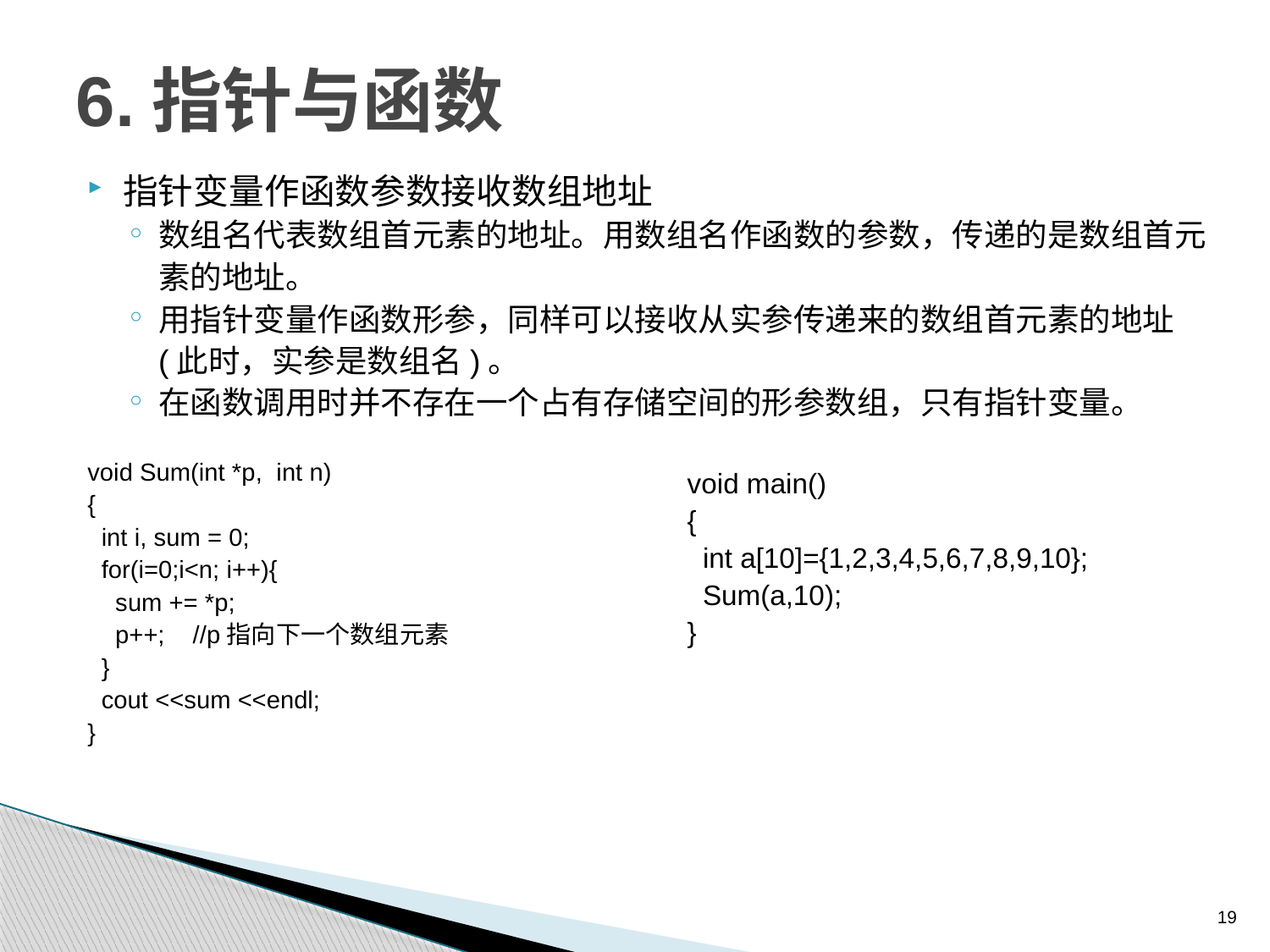

# 6.指针与函数
指针变量作函数参数接收数组地址
数组名代表数组首元素的地址。用数组名作函数的参数，传递的是数组首元素的地址。
用指针变量作函数形参，同样可以接收从实参传递来的数组首元素的地址(此时，实参是数组名)。
在函数调用时并不存在一个占有存储空间的形参数组，只有指针变量。

void Sum(int *p,  int n)
{
  int i, sum = 0;
  for(i=0;i<n; i++){
    sum += *p;
    p++;    //p指向下一个数组元素
  }
  cout <<sum <<endl;
}

void main()
{
  int a[10]={1,2,3,4,5,6,7,8,9,10};
  Sum(a,10);
}
19